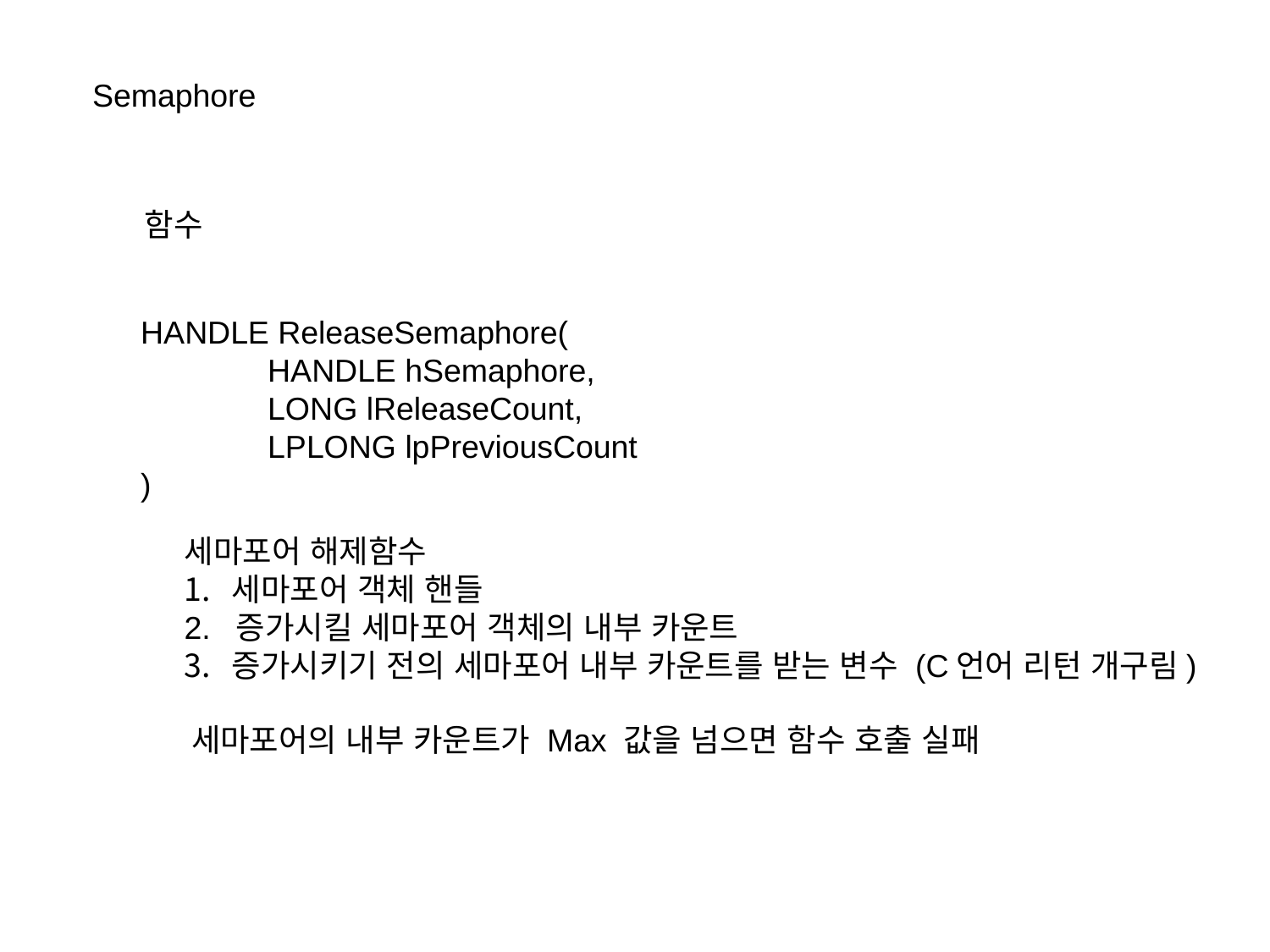

Semaphore
함수
HANDLE ReleaseSemaphore(
	HANDLE hSemaphore,
	LONG lReleaseCount,
	LPLONG lpPreviousCount
)
세마포어 해제함수
세마포어 객체 핸들
2.  증가시킬 세마포어 객체의 내부 카운트
증가시키기 전의 세마포어 내부 카운트를 받는 변수 (C언어 리턴 개구림)
세마포어의 내부 카운트가 Max 값을 넘으면 함수 호출 실패